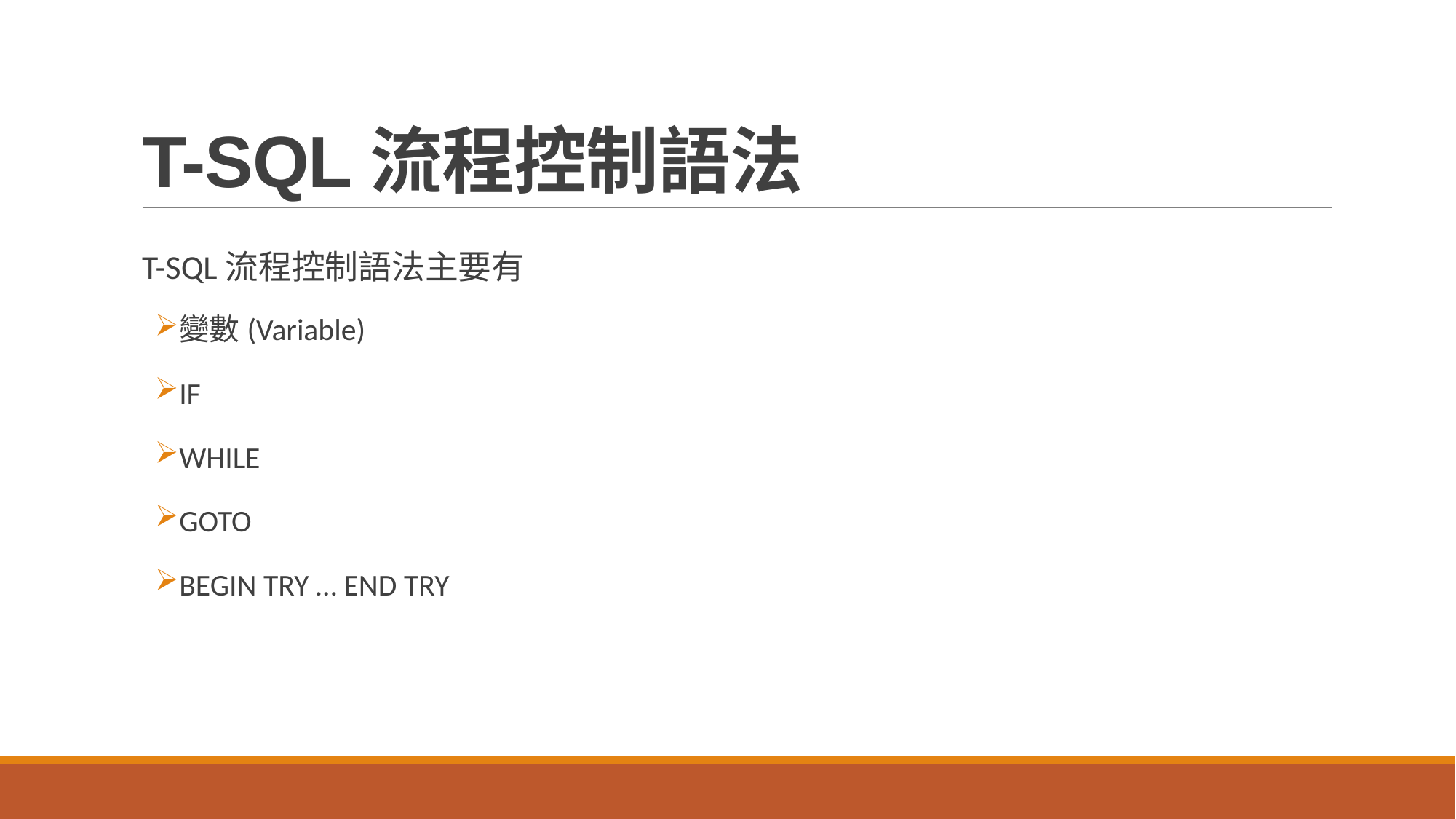

# T-SQL流程控制語法
T-SQL流程控制語法主要有
變數(Variable)
IF
WHILE
GOTO
BEGIN TRY … END TRY